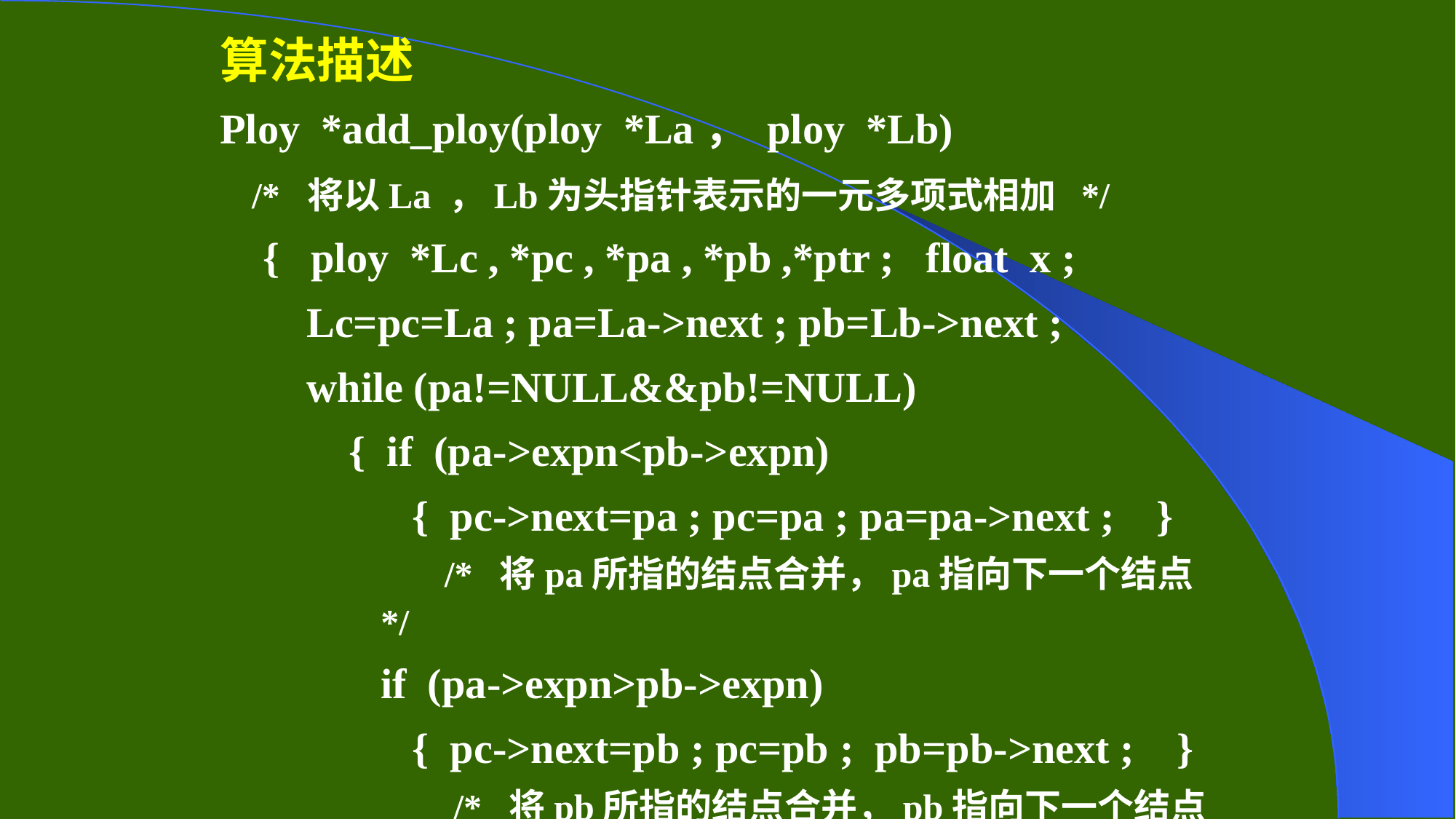

# 算法描述
Ploy  *add_ploy(ploy  *La， ploy  *Lb)
   /*  将以La ，Lb为头指针表示的一元多项式相加  */
{   ploy  *Lc , *pc , *pa , *pb ,*ptr ;   float  x ;
Lc=pc=La ; pa=La->next ; pb=Lb->next ;
while (pa!=NULL&&pb!=NULL)
{  if  (pa->expn<pb->expn)
   {  pc->next=pa ; pc=pa ; pa=pa->next ;    }
       /*  将pa所指的结点合并，pa指向下一个结点  */
if  (pa->expn>pb->expn)
   {  pc->next=pb ; pc=pb ;  pb=pb->next ;    }
        /*  将pb所指的结点合并，pb指向下一个结点  */